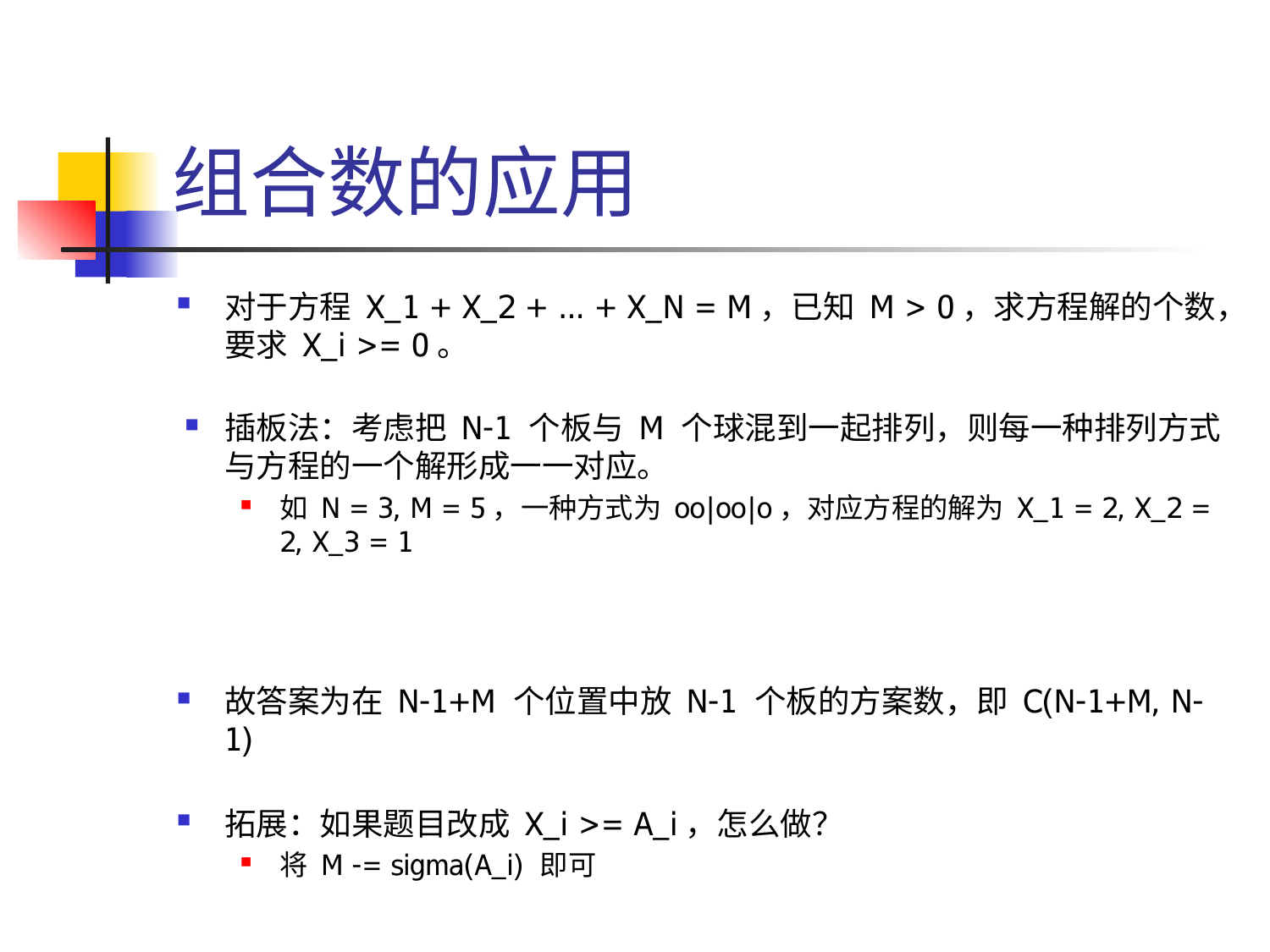

# 组合数的应用
对于方程 X_1 + X_2 + … + X_N = M，已知 M > 0，求方程解的个数，要求 X_i >= 0。

插板法：考虑把 N-1 个板与 M 个球混到一起排列，则每一种排列方式与方程的一个解形成一一对应。
如 N = 3, M = 5，一种方式为 oo|oo|o，对应方程的解为 X_1 = 2, X_2 = 2, X_3 = 1

故答案为在 N-1+M 个位置中放 N-1 个板的方案数，即 C(N-1+M, N-1)

拓展：如果题目改成 X_i >= A_i，怎么做？
将 M -= sigma(A_i) 即可